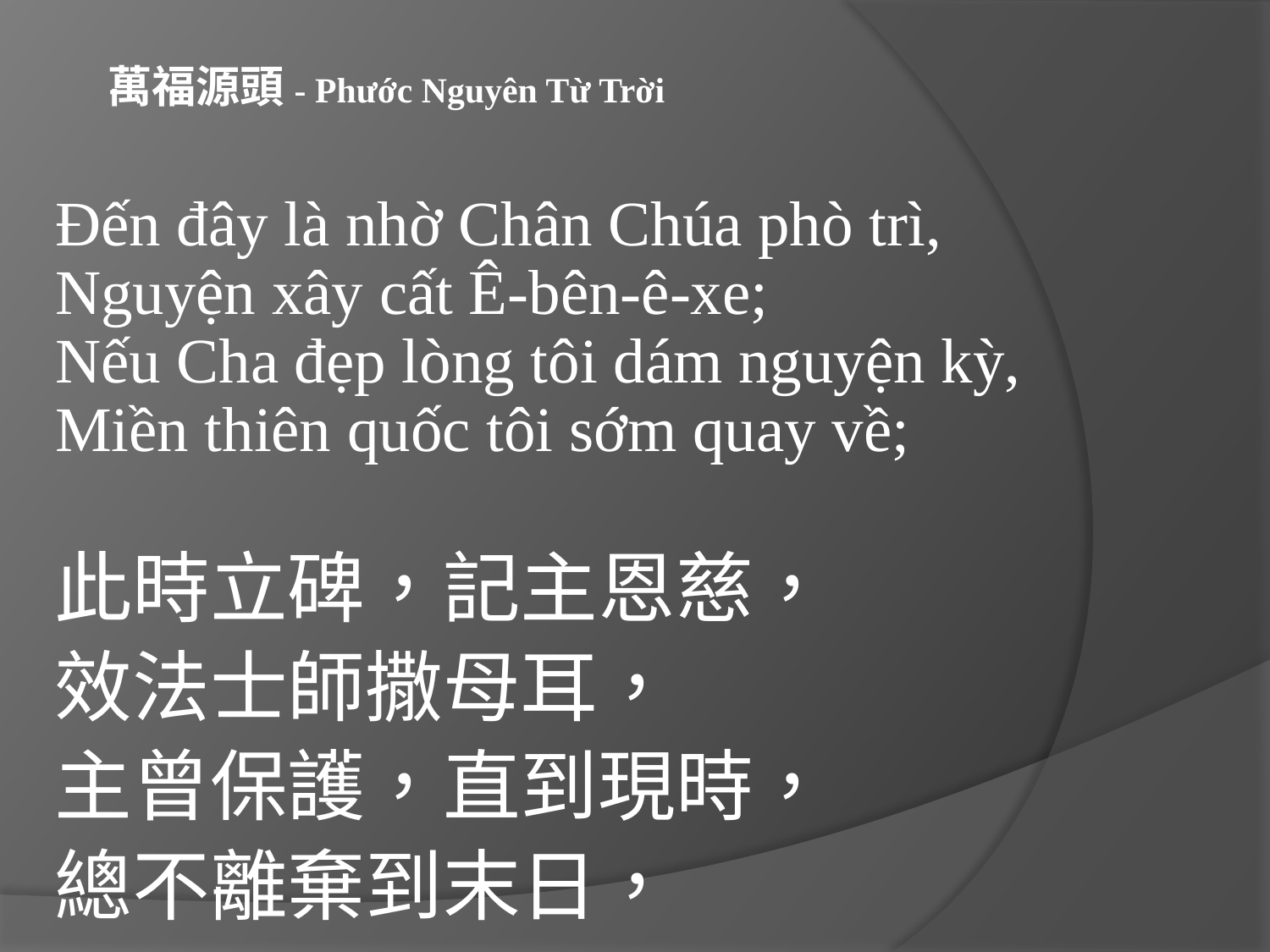

萬福源頭- Phước Nguyên Từ Trời
Ðến đây là nhờ Chân Chúa phò trì, 
Nguyện xây cất Ê-bên-ê-xe; 
Nếu Cha đẹp lòng tôi dám nguyện kỳ, 
Miền thiên quốc tôi sớm quay về;
此時立碑，記主恩慈，
效法士師撒母耳，
主曾保護，直到現時，
總不離棄到末日，